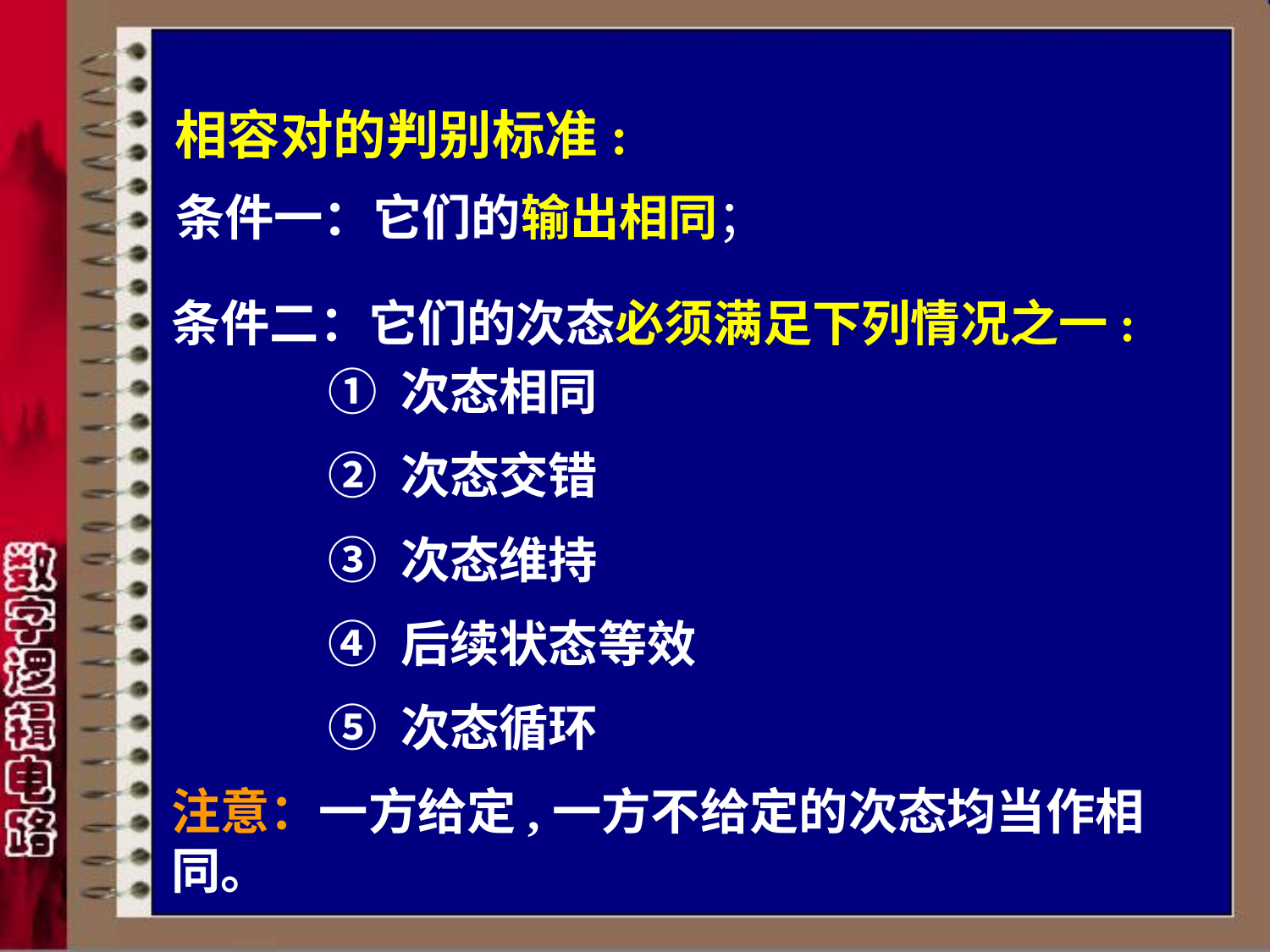

# 相容对的判别标准:
条件一：它们的输出相同；
条件二：它们的次态必须满足下列情况之一:
              ① 次态相同
              ② 次态交错
              ③ 次态维持
              ④ 后续状态等效
              ⑤ 次态循环
注意：一方给定,一方不给定的次态均当作相同。